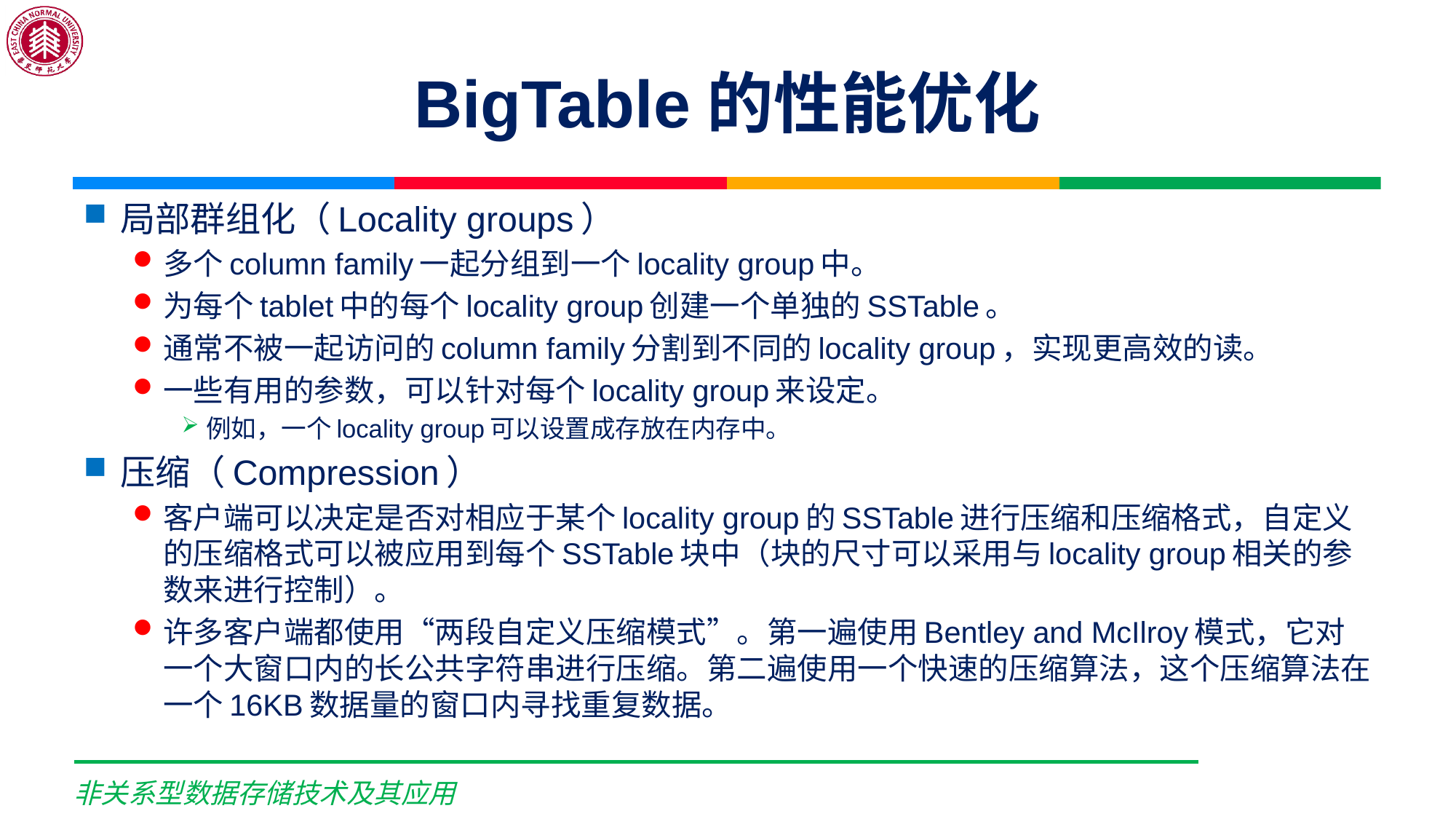

# BigTable的性能优化
局部群组化（Locality groups）
多个column family一起分组到一个locality group中。
为每个tablet中的每个locality group创建一个单独的SSTable。
通常不被一起访问的column family分割到不同的locality group，实现更高效的读。
一些有用的参数，可以针对每个locality group来设定。
例如，一个locality group可以设置成存放在内存中。
压缩（Compression）
客户端可以决定是否对相应于某个locality group的SSTable进行压缩和压缩格式，自定义的压缩格式可以被应用到每个SSTable块中（块的尺寸可以采用与locality group相关的参数来进行控制）。
许多客户端都使用“两段自定义压缩模式”。第一遍使用Bentley and McIlroy模式，它对一个大窗口内的长公共字符串进行压缩。第二遍使用一个快速的压缩算法，这个压缩算法在一个16KB数据量的窗口内寻找重复数据。